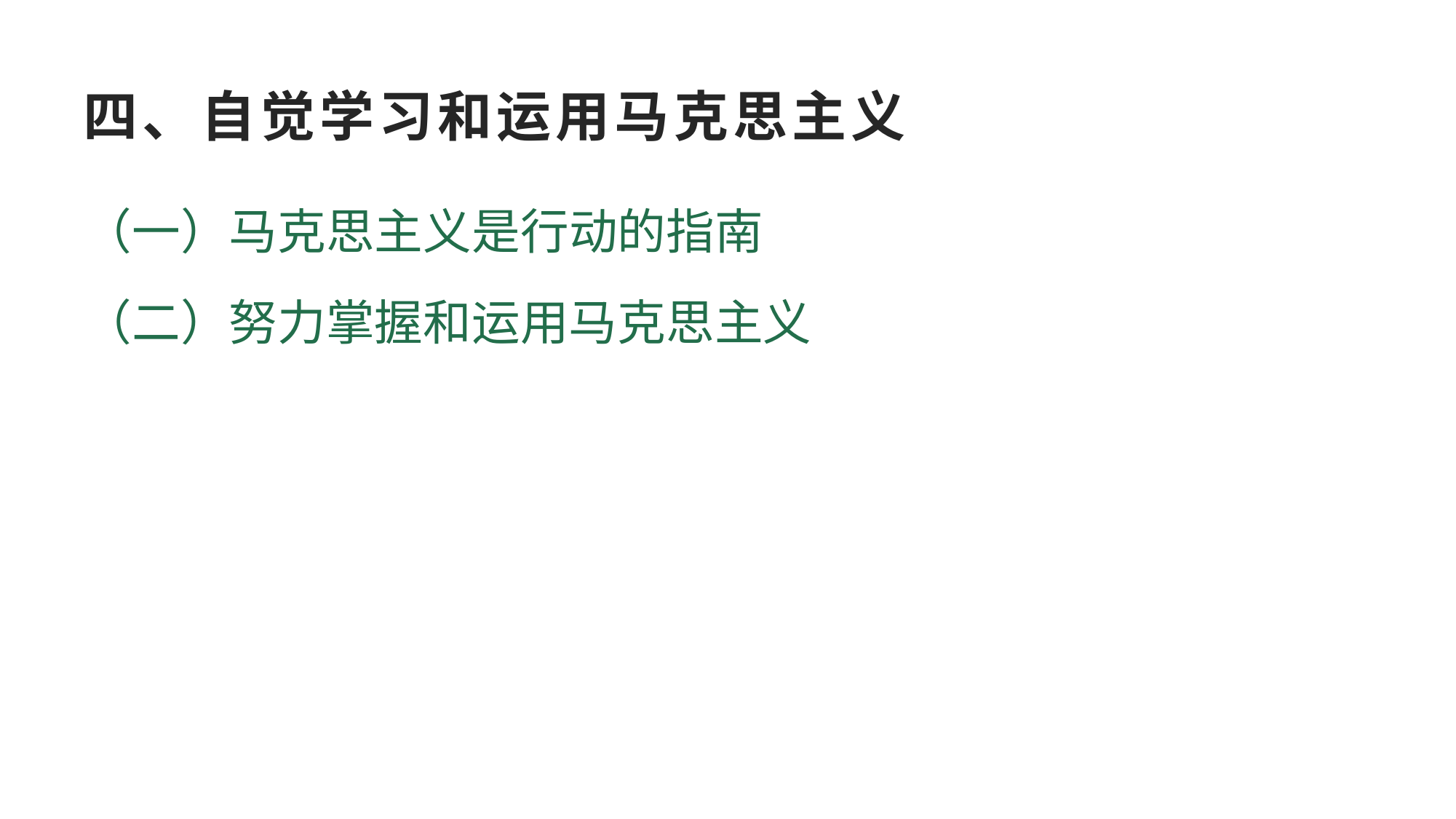

# 四、自觉学习和运用马克思主义
（一）马克思主义是行动的指南
（二）努力掌握和运用马克思主义